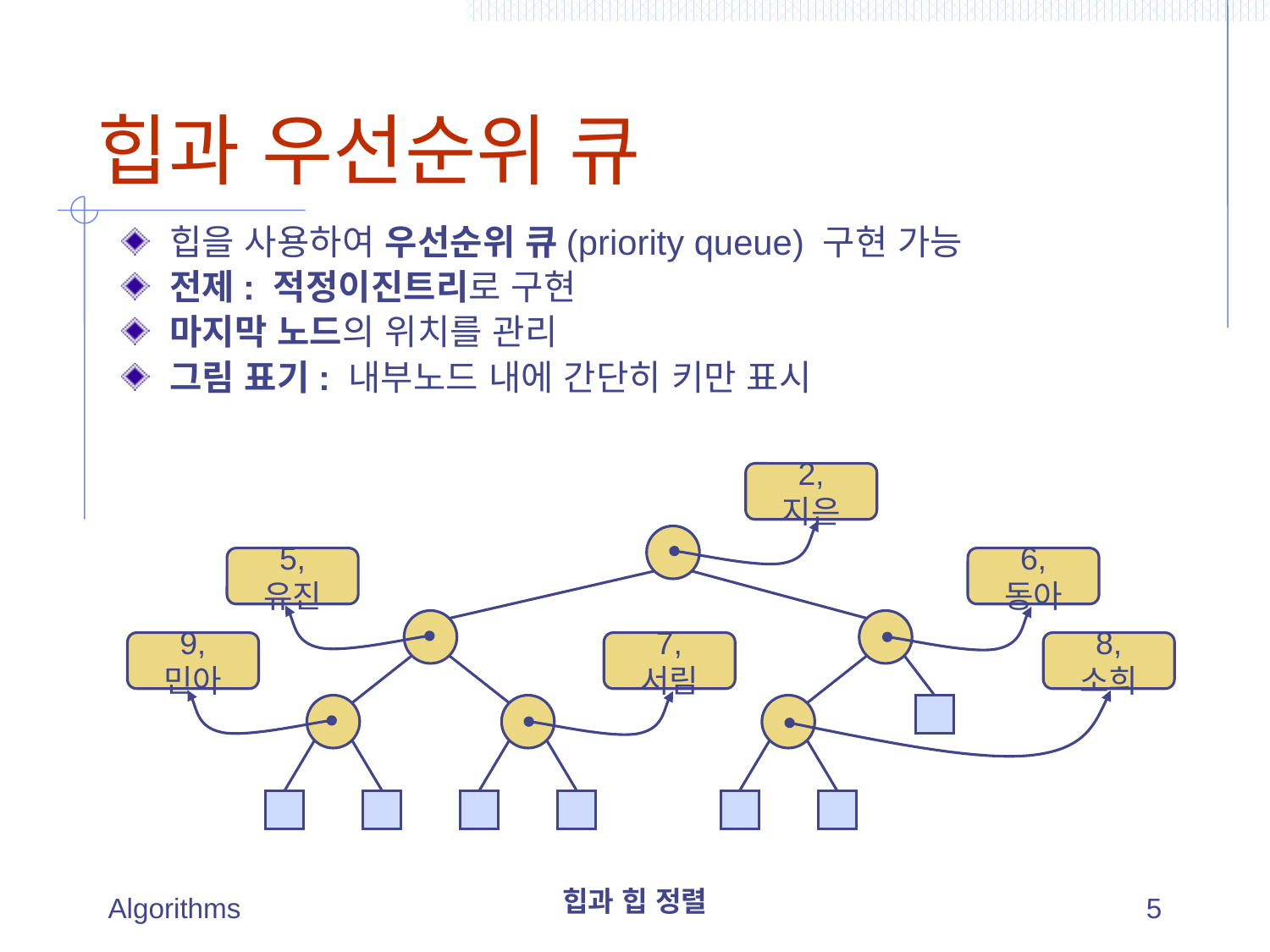

# 힙과 우선순위 큐
힙을 사용하여 우선순위 큐(priority queue) 구현 가능
전제: 적정이진트리로 구현
마지막 노드의 위치를 관리
그림 표기: 내부노드 내에 간단히 키만 표시
2, 지은

5, 유진
6, 동아

8, 소희
9, 민아
7, 서림

Algorithms
힙과 힙 정렬
5